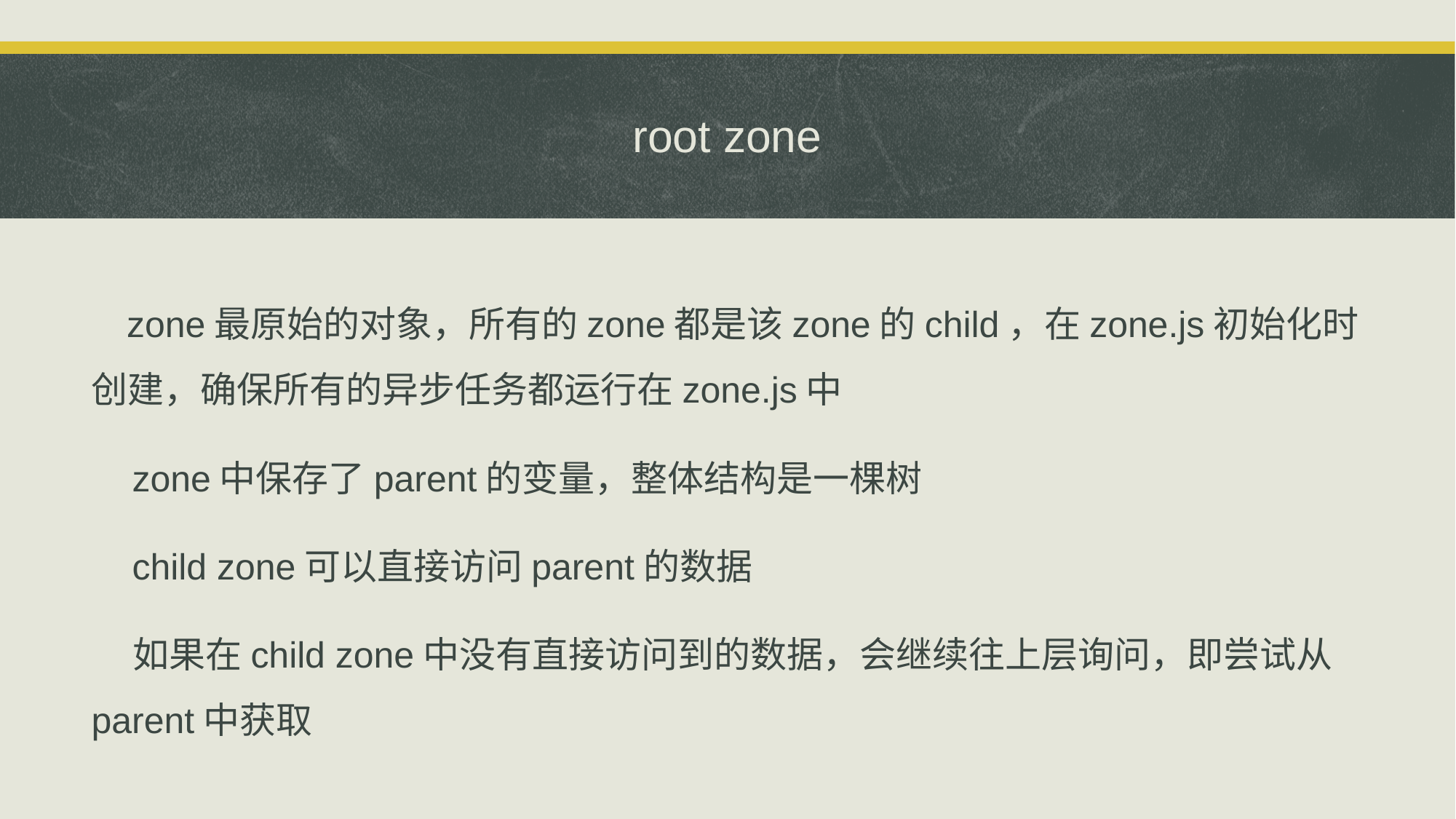

# root zone
    zone最原始的对象，所有的zone都是该zone的child，在zone.js初始化时创建，确保所有的异步任务都运行在zone.js中
    zone中保存了parent的变量，整体结构是一棵树
    child zone可以直接访问parent的数据
    如果在child zone中没有直接访问到的数据，会继续往上层询问，即尝试从parent中获取